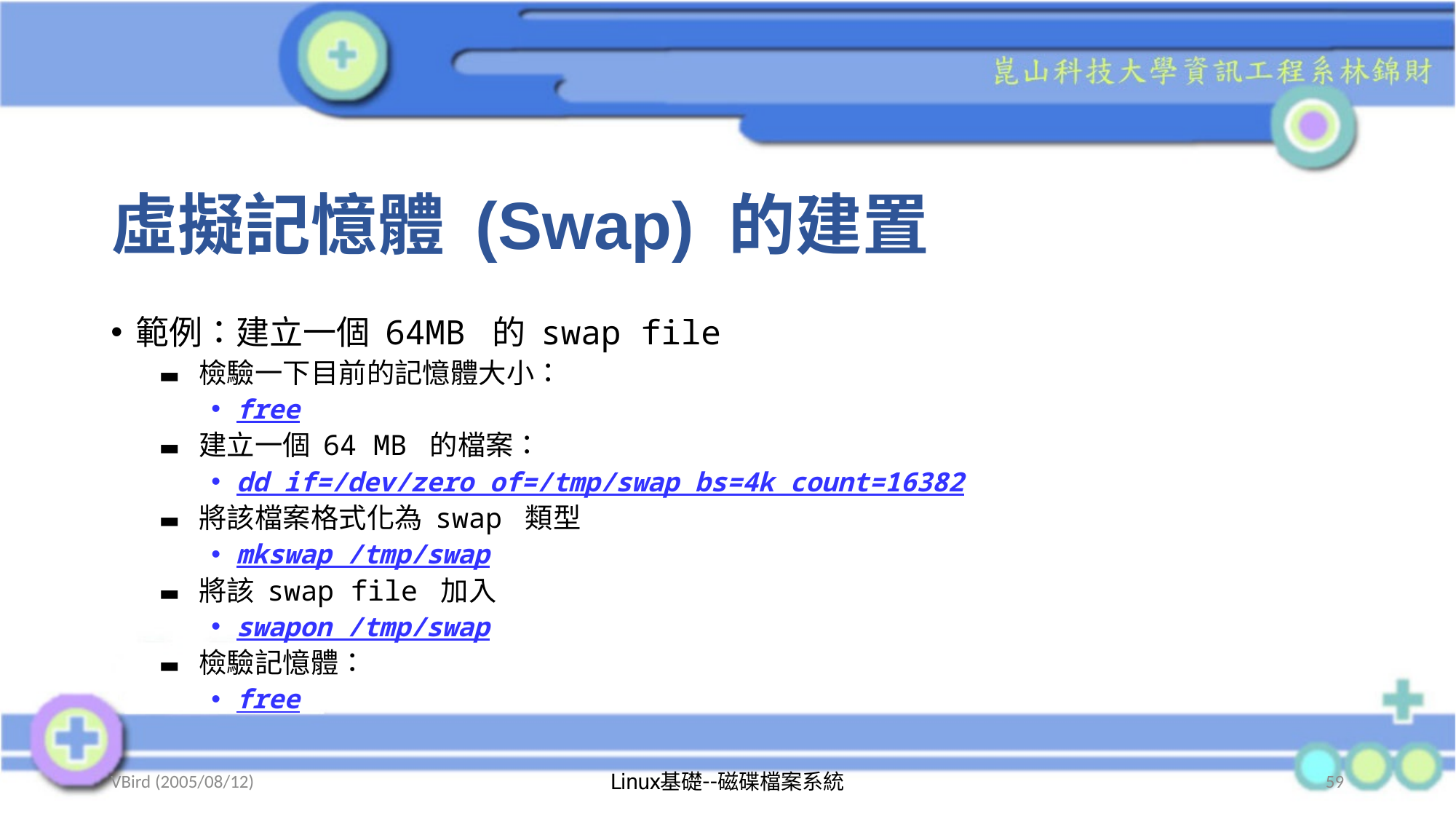

# 虛擬記憶體 (Swap) 的建置
範例：建立一個 64MB 的 swap file
檢驗一下目前的記憶體大小：
free
建立一個 64 MB 的檔案：
dd if=/dev/zero of=/tmp/swap bs=4k count=16382
將該檔案格式化為 swap 類型
mkswap /tmp/swap
將該 swap file 加入
swapon /tmp/swap
檢驗記憶體：
free
VBird (2005/08/12)
Linux基礎--磁碟檔案系統
59